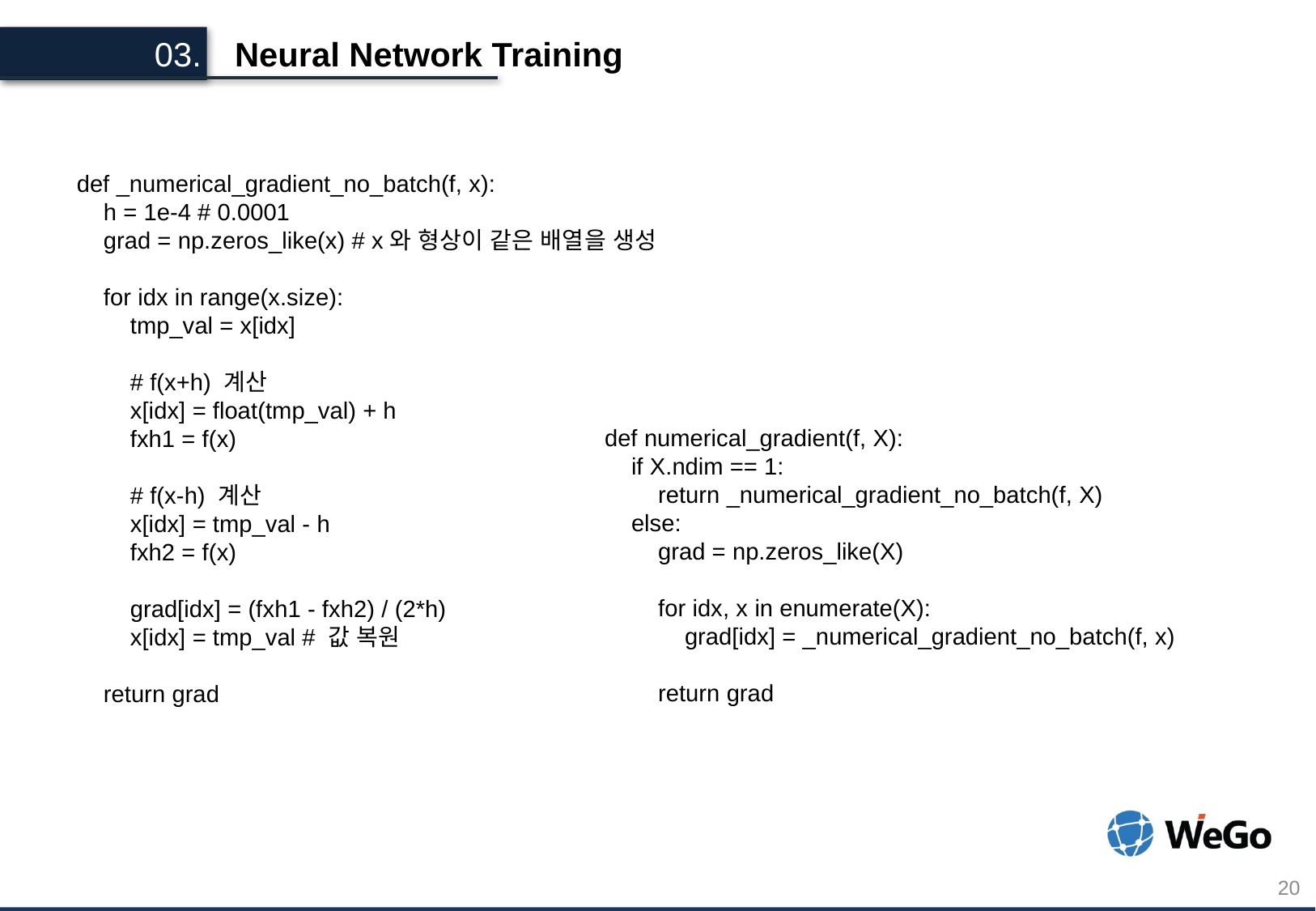

Neural Network Training

03.
def _numerical_gradient_no_batch(f, x):
    h = 1e-4 # 0.0001
    grad = np.zeros_like(x) # x와 형상이 같은 배열을 생성

    for idx in range(x.size):
        tmp_val = x[idx]

        # f(x+h) 계산
        x[idx] = float(tmp_val) + h
        fxh1 = f(x)

        # f(x-h) 계산
        x[idx] = tmp_val - h
        fxh2 = f(x)

        grad[idx] = (fxh1 - fxh2) / (2*h)
        x[idx] = tmp_val # 값 복원

    return grad

def numerical_gradient(f, X):
    if X.ndim == 1:
        return _numerical_gradient_no_batch(f, X)
    else:
        grad = np.zeros_like(X)

        for idx, x in enumerate(X):
            grad[idx] = _numerical_gradient_no_batch(f, x)

        return grad
20